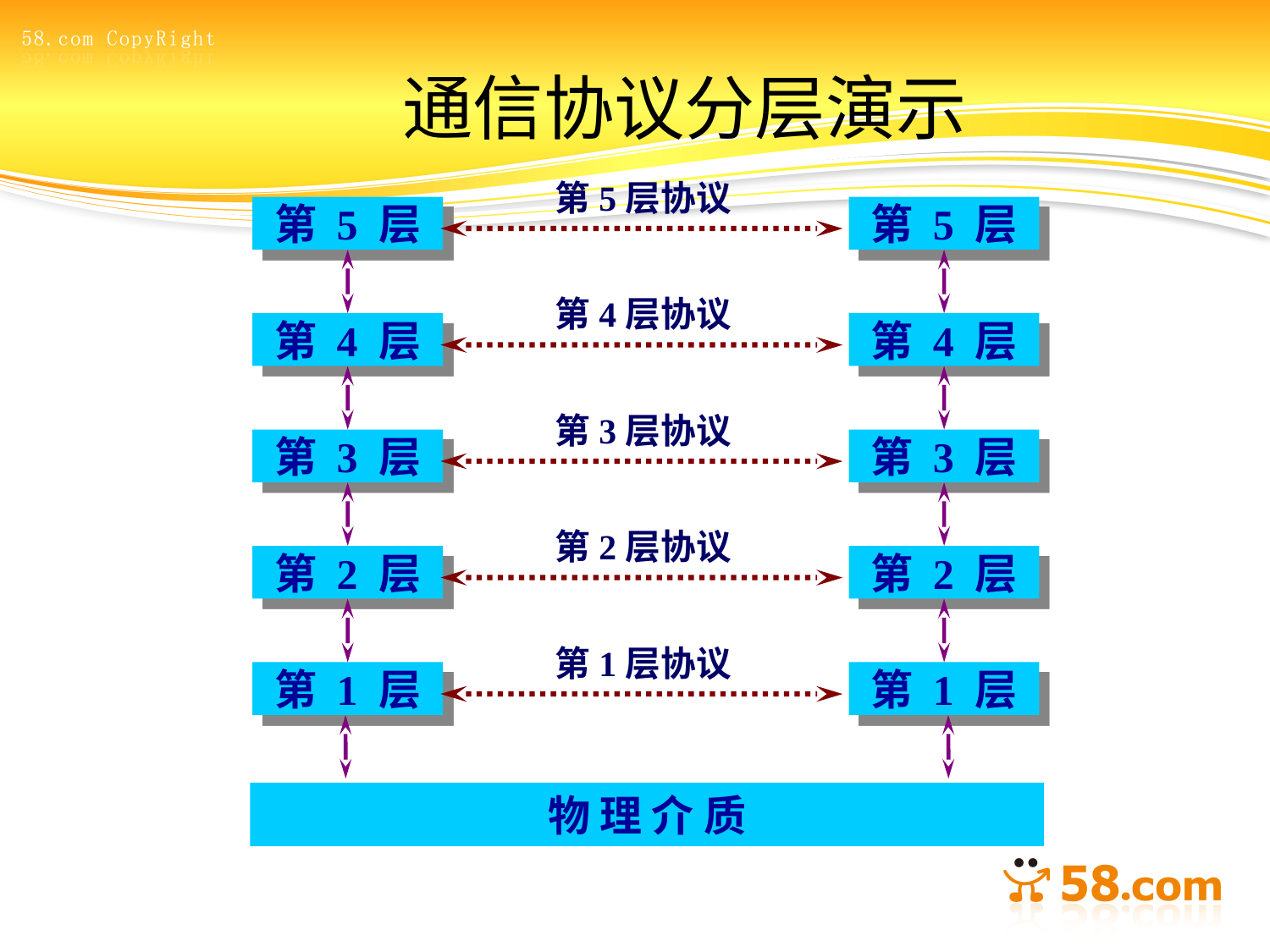

# 通信协议分层演示
第5层协议
第 5 层
第 5 层

第4层协议
第 4 层
第 4 层

第3层协议
第 3 层
第 3 层

第2层协议
第 2 层
第 2 层

第1层协议
第 1 层
第 1 层

物 理 介 质